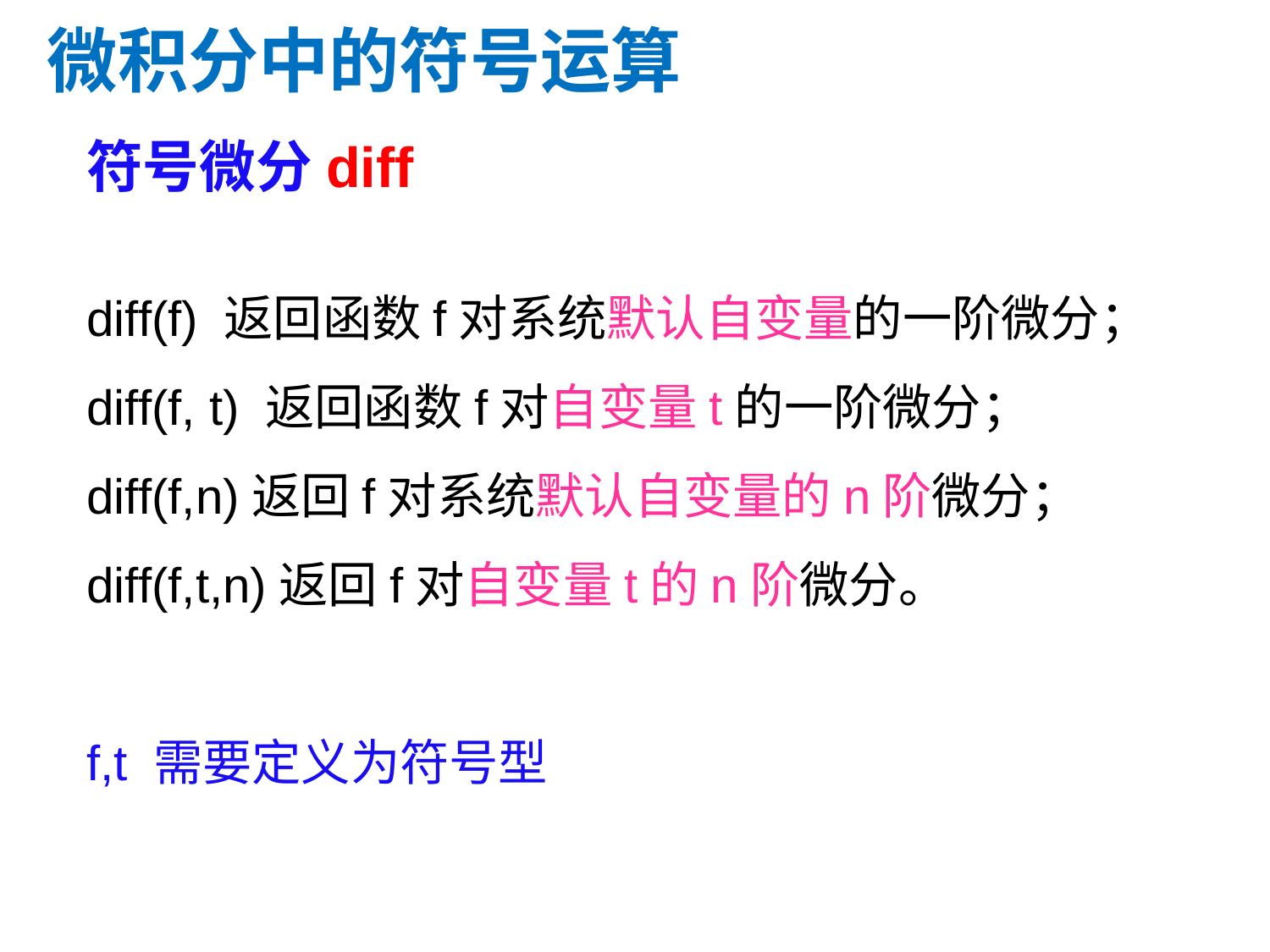

微积分中的符号运算
符号微分diff

diff(f) 返回函数f对系统默认自变量的一阶微分；
diff(f, t) 返回函数f对自变量t的一阶微分；
diff(f,n)返回f对系统默认自变量的n阶微分；
diff(f,t,n)返回f对自变量t的n阶微分。

f,t 需要定义为符号型